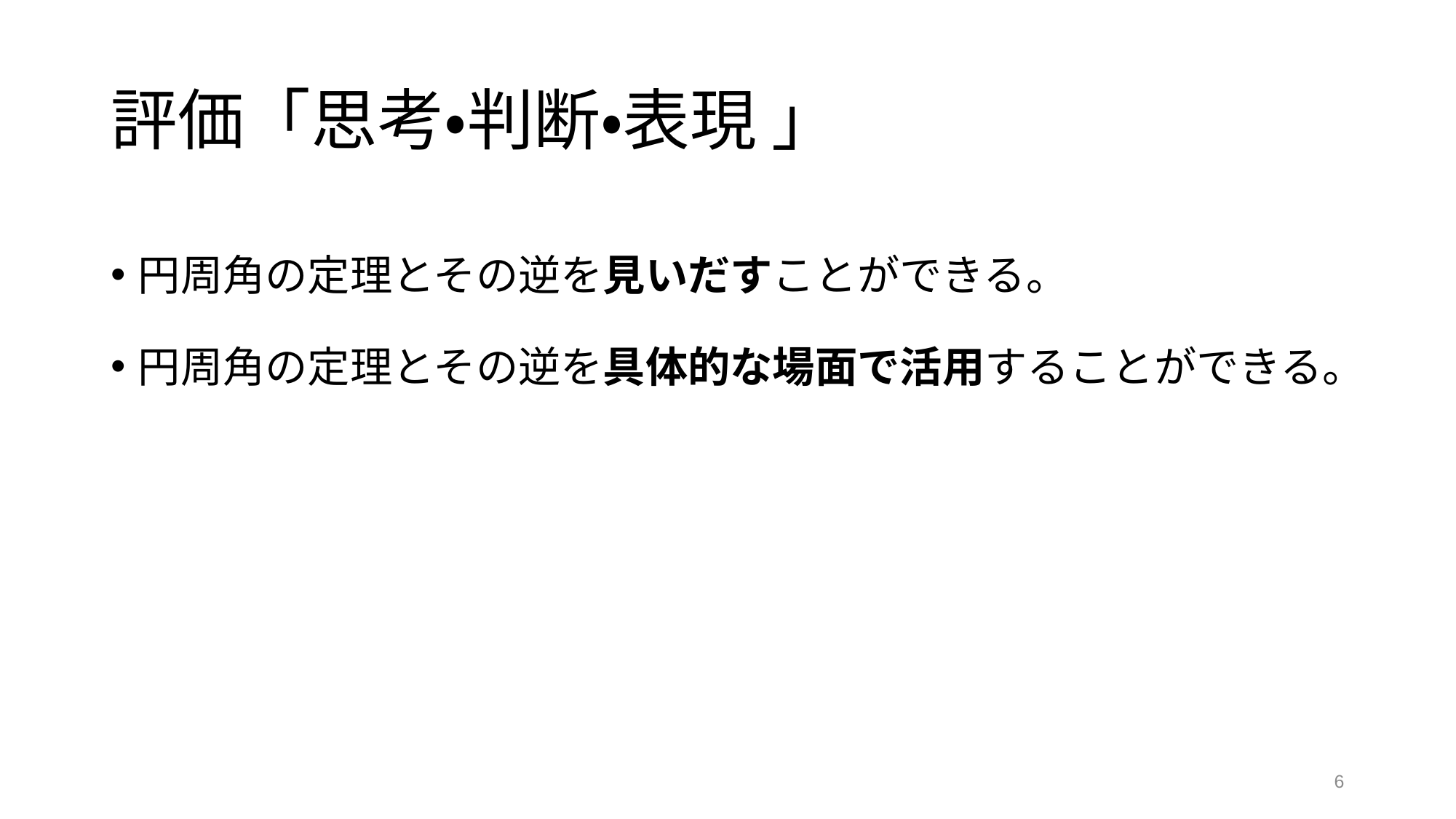

# 評価「思考・判断・表現 」
円周角の定理とその逆を見いだすことができる。
円周角の定理とその逆を具体的な場面で活用することができる。
6